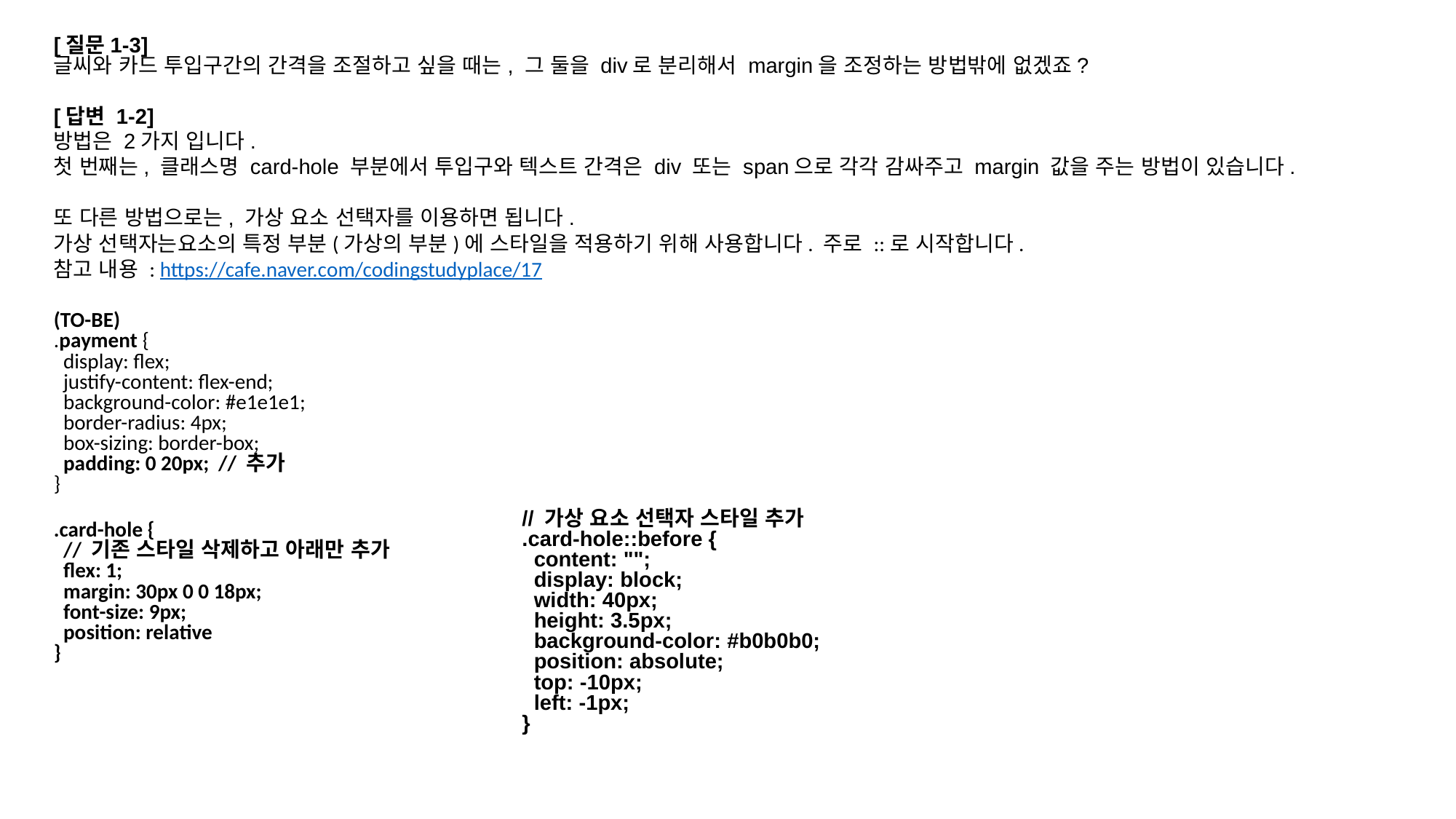

[질문1-3]
글씨와 카드 투입구간의 간격을 조절하고 싶을 때는, 그 둘을 div로 분리해서 margin을 조정하는 방법밖에 없겠죠?

[답변 1-2]
방법은 2가지 입니다.
첫 번째는, 클래스명 card-hole 부분에서 투입구와 텍스트 간격은 div 또는 span으로 각각 감싸주고 margin 값을 주는 방법이 있습니다.

또 다른 방법으로는, 가상 요소 선택자를 이용하면 됩니다.
가상 선택자는요소의 특정 부분(가상의 부분)에 스타일을 적용하기 위해 사용합니다. 주로 ::로 시작합니다.
참고 내용 : https://cafe.naver.com/codingstudyplace/17

(TO-BE)
.payment {
  display: flex;
  justify-content: flex-end;
  background-color: #e1e1e1;
  border-radius: 4px;
  box-sizing: border-box;
  padding: 0 20px;  // 추가
}

.card-hole {
  // 기존 스타일 삭제하고 아래만 추가
  flex: 1;
  margin: 30px 0 0 18px;
  font-size: 9px;
  position: relative
}
// 가상 요소 선택자 스타일 추가
.card-hole::before {
  content: "";
  display: block;
  width: 40px;
  height: 3.5px;
  background-color: #b0b0b0;
  position: absolute;
  top: -10px;
  left: -1px;
}